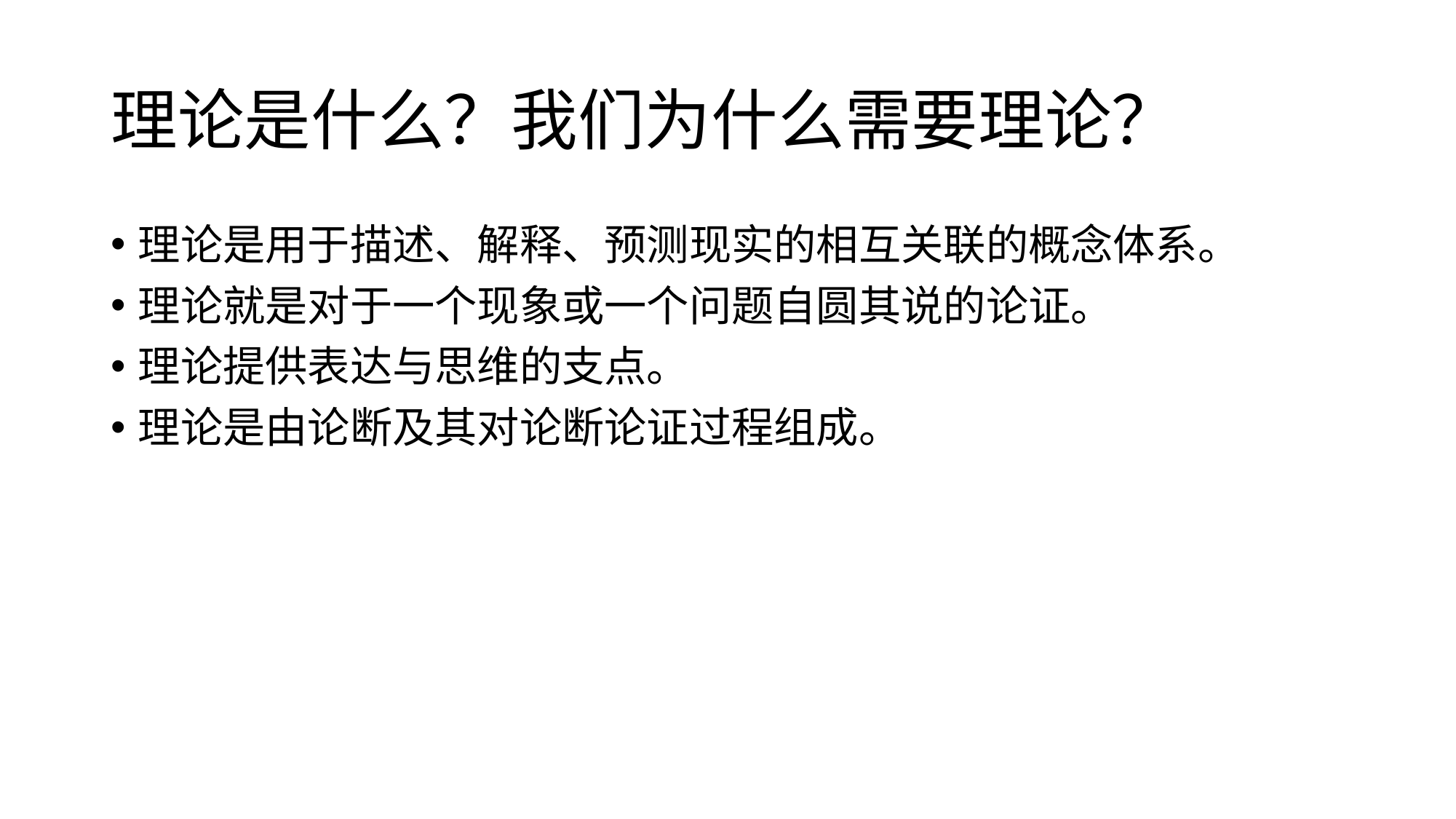

# 理论是什么？我们为什么需要理论？
理论是用于描述、解释、预测现实的相互关联的概念体系。
理论就是对于一个现象或一个问题自圆其说的论证。
理论提供表达与思维的支点。
理论是由论断及其对论断论证过程组成。